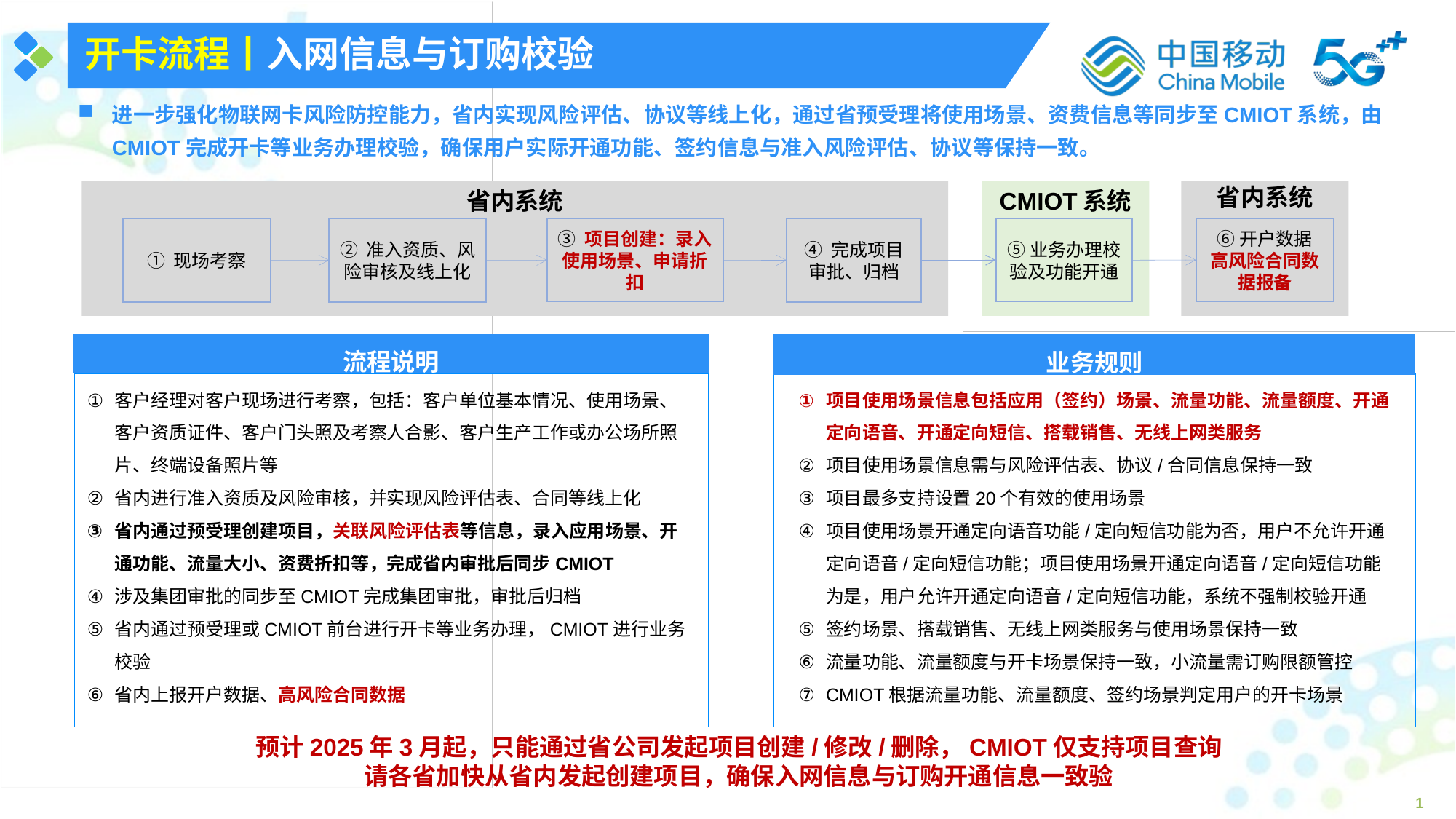

开卡流程丨入网信息与订购校验

进一步强化物联网卡风险防控能力，省内实现风险评估、协议等线上化，通过省预受理将使用场景、资费信息等同步至CMIOT系统，由CMIOT完成开卡等业务办理校验，确保用户实际开通功能、签约信息与准入风险评估、协议等保持一致。
省内系统

省内系统

CMIOT系统

⑤业务办理校验及功能开通
⑥开户数据
高风险合同数据报备
① 现场考察
② 准入资质、风险审核及线上化
③ 项目创建：录入使用场景、申请折扣
④ 完成项目审批、归档
流程说明
业务规则
客户经理对客户现场进行考察，包括：客户单位基本情况、使用场景、客户资质证件、客户门头照及考察人合影、客户生产工作或办公场所照片、终端设备照片等
省内进行准入资质及风险审核，并实现风险评估表、合同等线上化
省内通过预受理创建项目，关联风险评估表等信息，录入应用场景、开通功能、流量大小、资费折扣等，完成省内审批后同步CMIOT
涉及集团审批的同步至CMIOT完成集团审批，审批后归档
省内通过预受理或CMIOT前台进行开卡等业务办理，CMIOT进行业务校验
省内上报开户数据、高风险合同数据
项目使用场景信息包括应用（签约）场景、流量功能、流量额度、开通定向语音、开通定向短信、搭载销售、无线上网类服务
项目使用场景信息需与风险评估表、协议/合同信息保持一致
项目最多支持设置20个有效的使用场景
项目使用场景开通定向语音功能/定向短信功能为否，用户不允许开通定向语音/定向短信功能；项目使用场景开通定向语音/定向短信功能为是，用户允许开通定向语音/定向短信功能，系统不强制校验开通
签约场景、搭载销售、无线上网类服务与使用场景保持一致
流量功能、流量额度与开卡场景保持一致，小流量需订购限额管控
CMIOT根据流量功能、流量额度、签约场景判定用户的开卡场景

预计2025年3月起，只能通过省公司发起项目创建/修改/删除，CMIOT仅支持项目查询
请各省加快从省内发起创建项目，确保入网信息与订购开通信息一致验